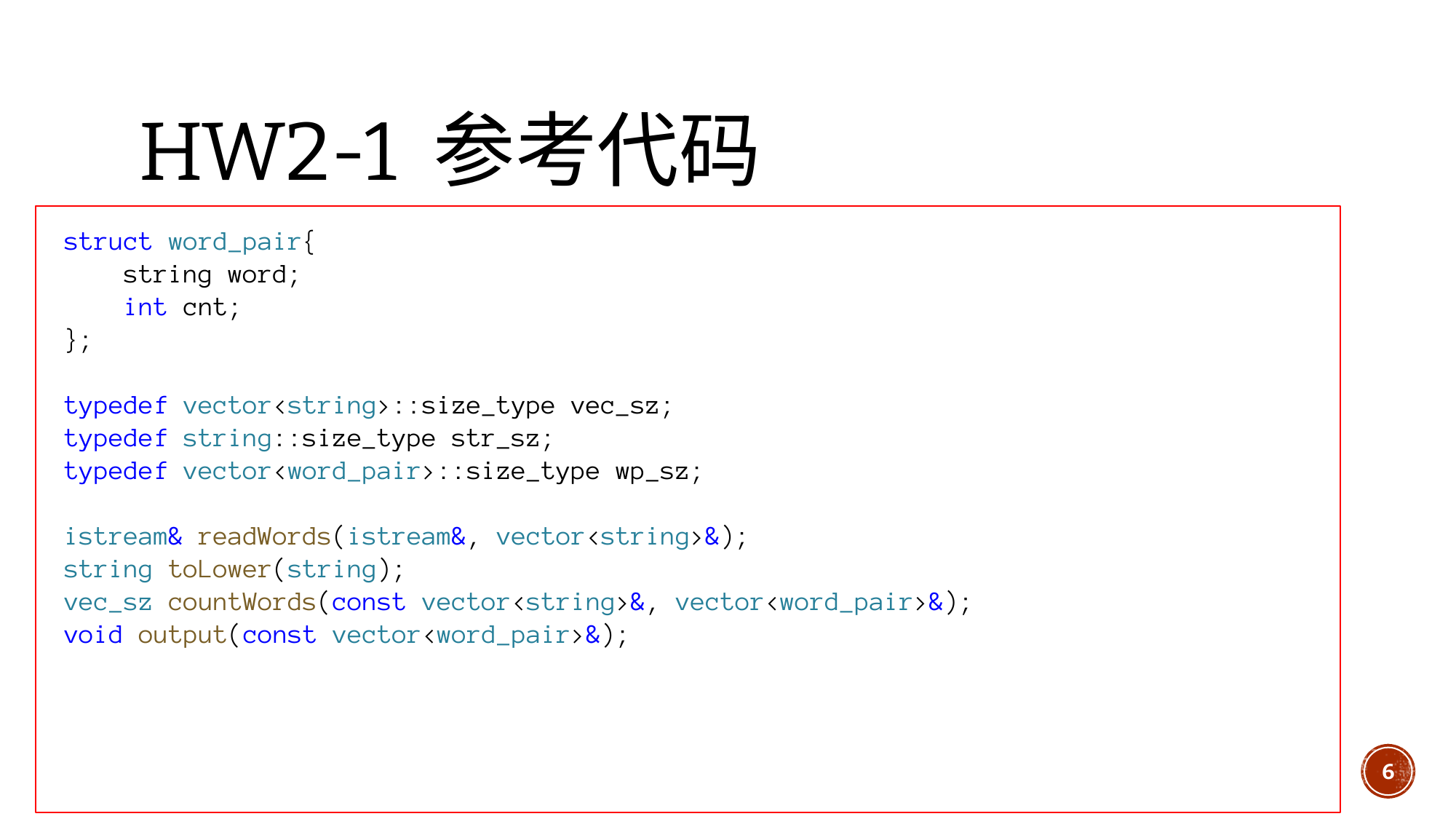

# HW2-1 参考代码

struct word_pair{
    string word;
    int cnt;
};
typedef vector<string>::size_type vec_sz;
typedef string::size_type str_sz;
typedef vector<word_pair>::size_type wp_sz;

istream& readWords(istream&, vector<string>&);
string toLower(string);
vec_sz countWords(const vector<string>&, vector<word_pair>&);
void output(const vector<word_pair>&);

6